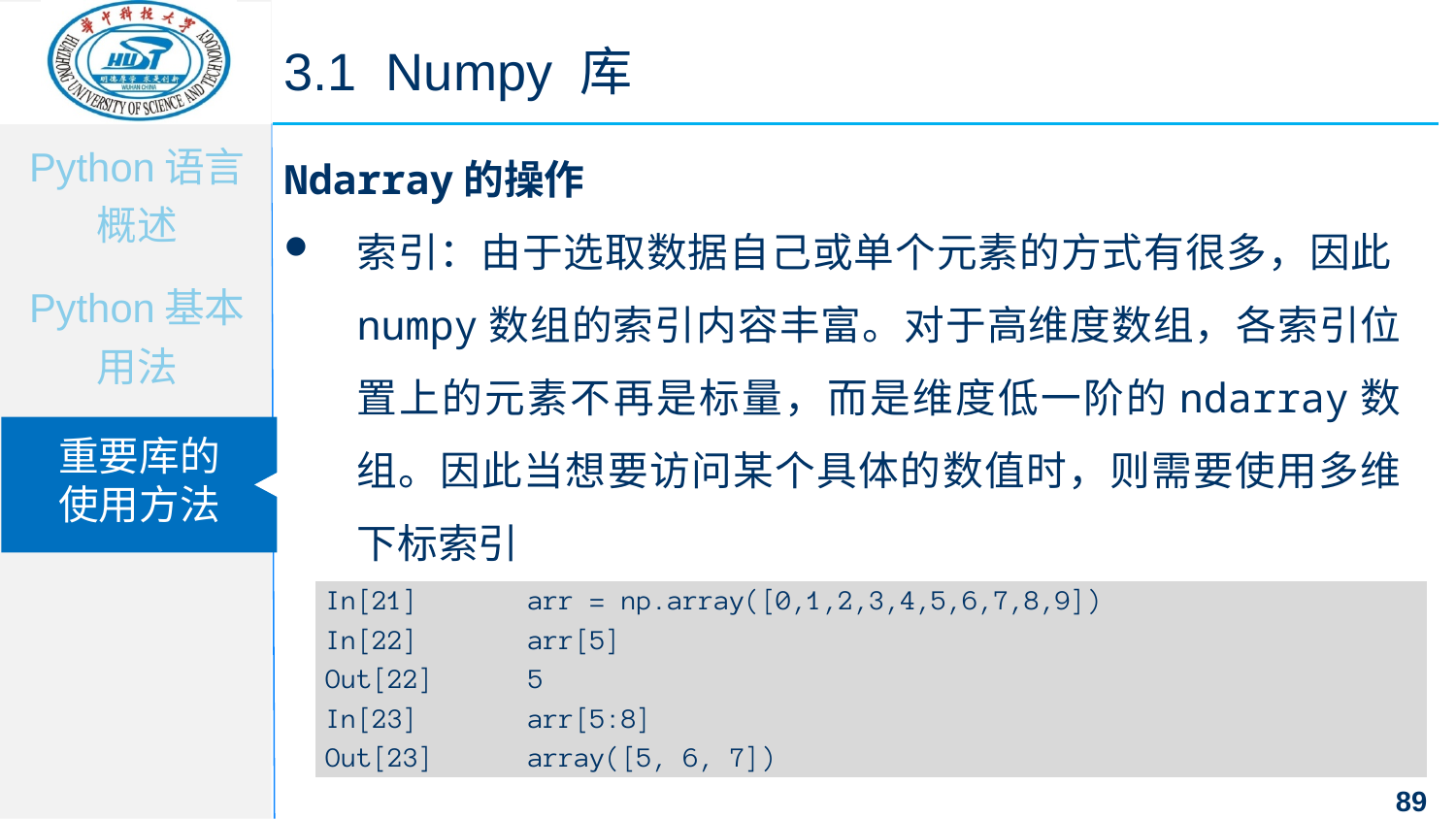

3.1  Numpy 库
Ndarray的操作
索引：由于选取数据自己或单个元素的方式有很多，因此numpy数组的索引内容丰富。对于高维度数组，各索引位置上的元素不再是标量，而是维度低一阶的ndarray数组。因此当想要访问某个具体的数值时，则需要使用多维下标索引

| In[21] | arr = np.array([0,1,2,3,4,5,6,7,8,9]) |
| --- | --- |
| In[22] | arr[5] |
| Out[22] | 5 |
| In[23] | arr[5:8] |
| Out[23] | array([5, 6, 7]) |